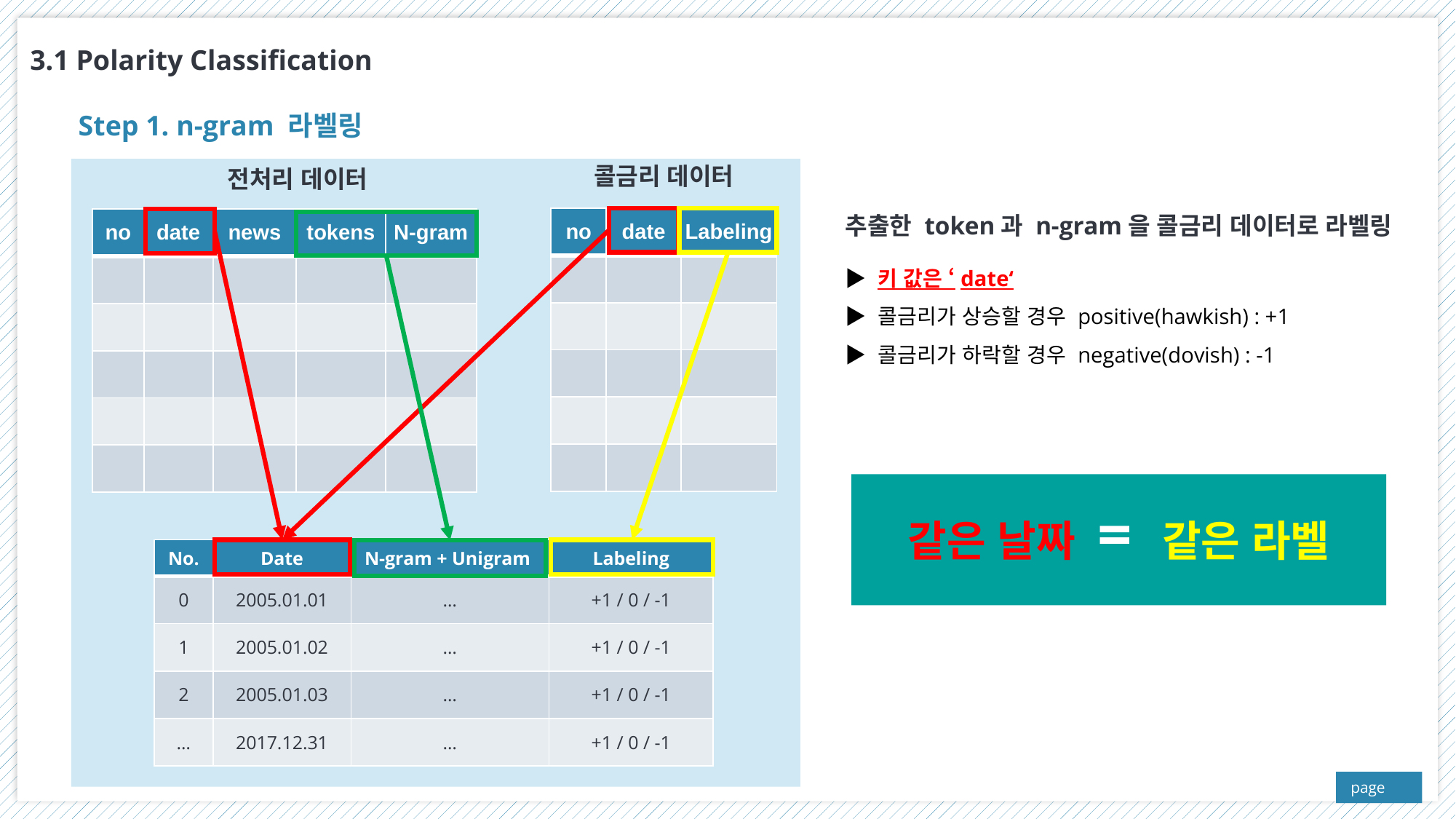

3.1 Polarity Classification
Step 1. n-gram 라벨링
콜금리 데이터

전처리 데이터
추출한 token과 n-gram을 콜금리 데이터로 라벨링
▶ 키 값은 ‘date‘
▶ 콜금리가 상승할 경우 positive(hawkish) : +1
▶ 콜금리가 하락할 경우 negative(dovish) : -1
| no | date | Labeling |
| --- | --- | --- |
|  |  |  |
|  |  |  |
|  |  |  |
|  |  |  |
|  |  |  |

| no | date | news | tokens | N-gram |
| --- | --- | --- | --- | --- |
|  |  |  |  |  |
|  |  |  |  |  |
|  |  |  |  |  |
|  |  |  |  |  |
|  |  |  |  |  |

같은 날짜 = 같은 라벨
| No. | Date | N-gram + Unigram | Labeling |
| --- | --- | --- | --- |
| 0 | 2005.01.01 | … | +1 / 0 / -1 |
| 1 | 2005.01.02 | … | +1 / 0 / -1 |
| 2 | 2005.01.03 | … | +1 / 0 / -1 |
| … | 2017.12.31 | … | +1 / 0 / -1 |

21